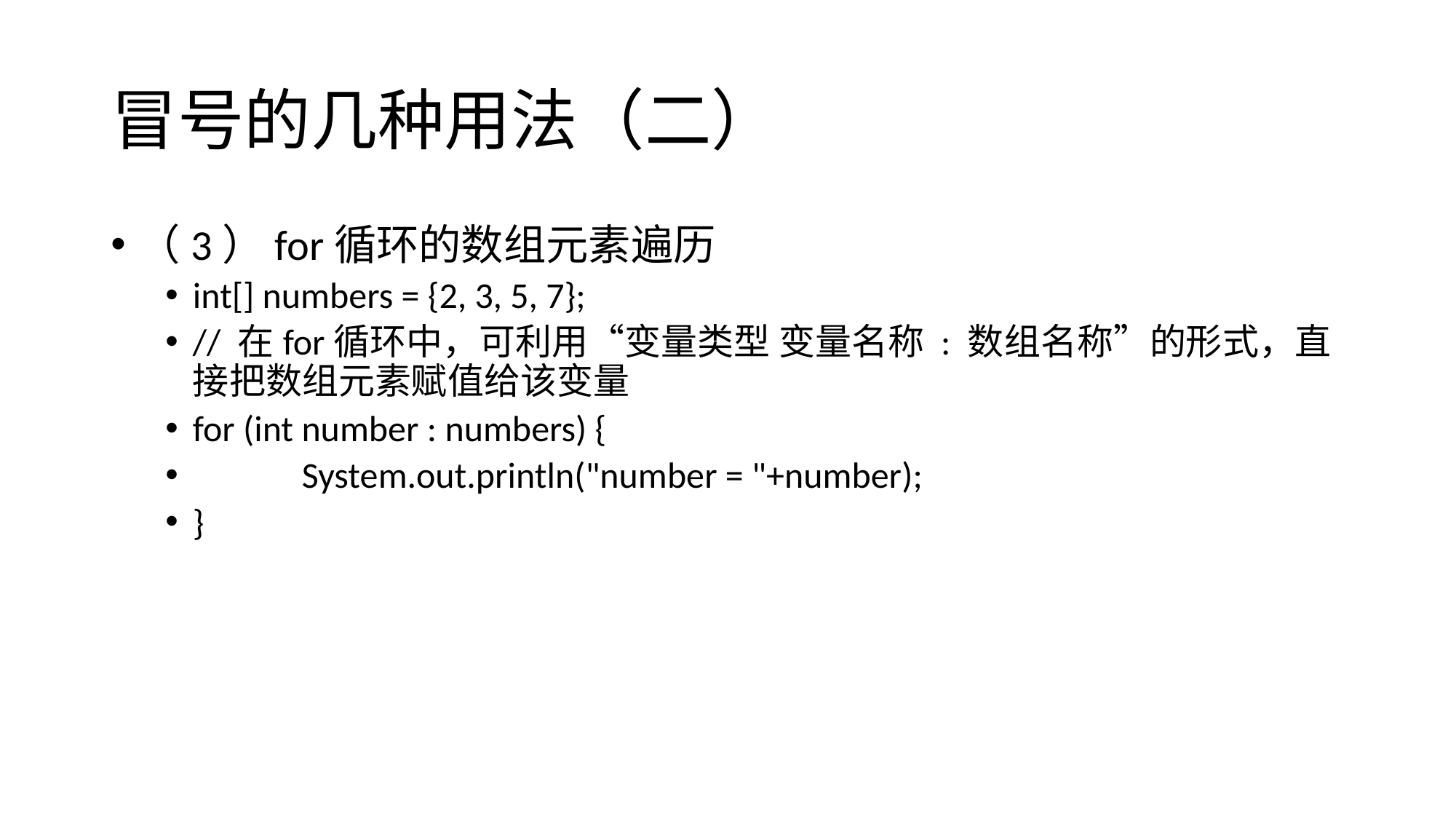

# 冒号的几种用法（二）
（3）for循环的数组元素遍历
int[] numbers = {2, 3, 5, 7};
// 在for循环中，可利用“变量类型 变量名称 : 数组名称”的形式，直接把数组元素赋值给该变量
for (int number : numbers) {
	System.out.println("number = "+number);
}